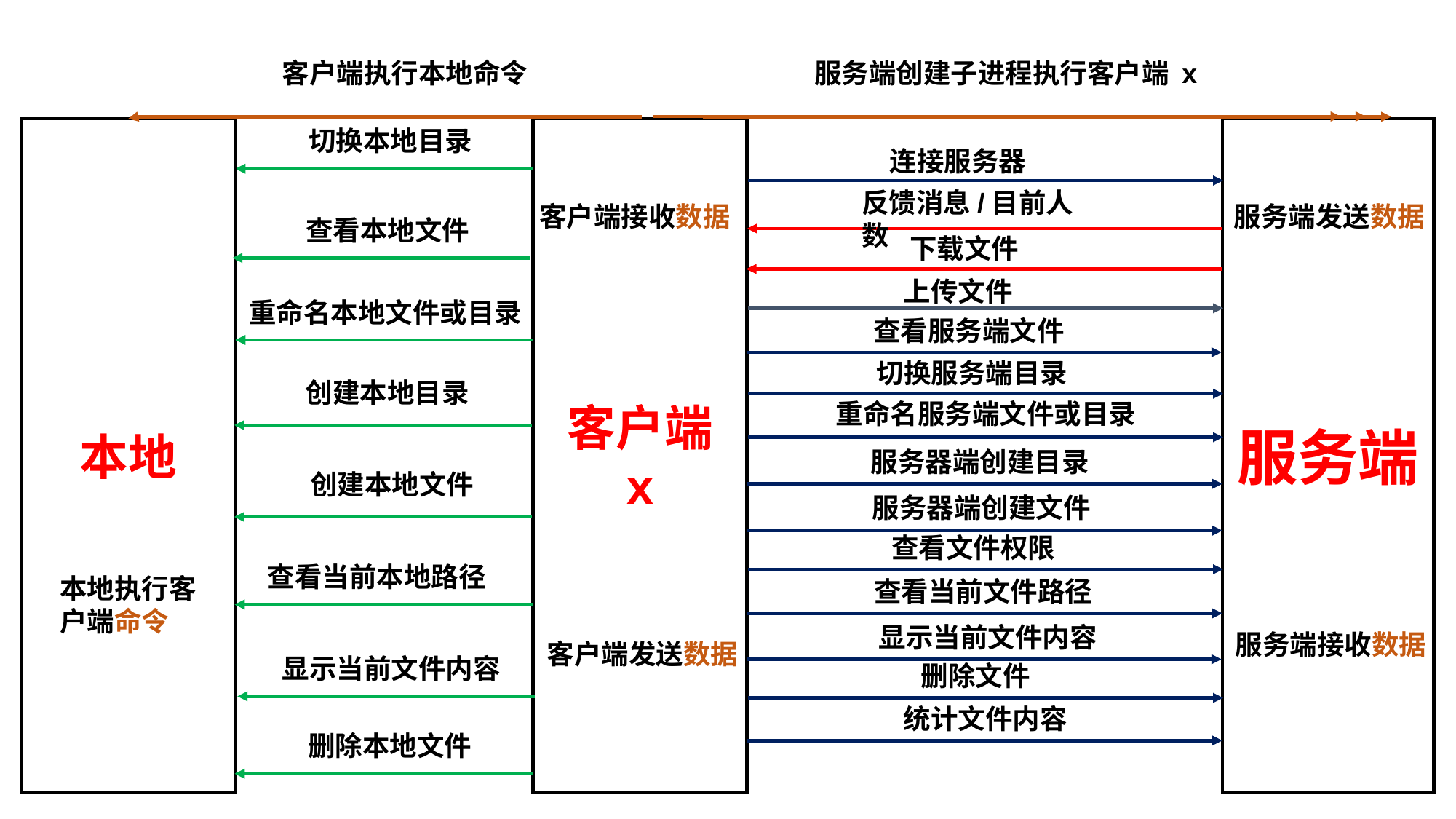

客户端执行本地命令
服务端创建子进程执行客户端 x
服务端
本地
切换本地目录
客户端 x
连接服务器
反馈消息/目前人数
客户端接收数据
服务端发送数据
查看本地文件
下载文件
上传文件
重命名本地文件或目录
查看服务端文件
切换服务端目录
创建本地目录
重命名服务端文件或目录
服务器端创建目录
创建本地文件
服务器端创建文件
查看文件权限
查看当前本地路径
本地执行客户端命令
查看当前文件路径
显示当前文件内容
服务端接收数据
客户端发送数据
显示当前文件内容
删除文件
统计文件内容
删除本地文件